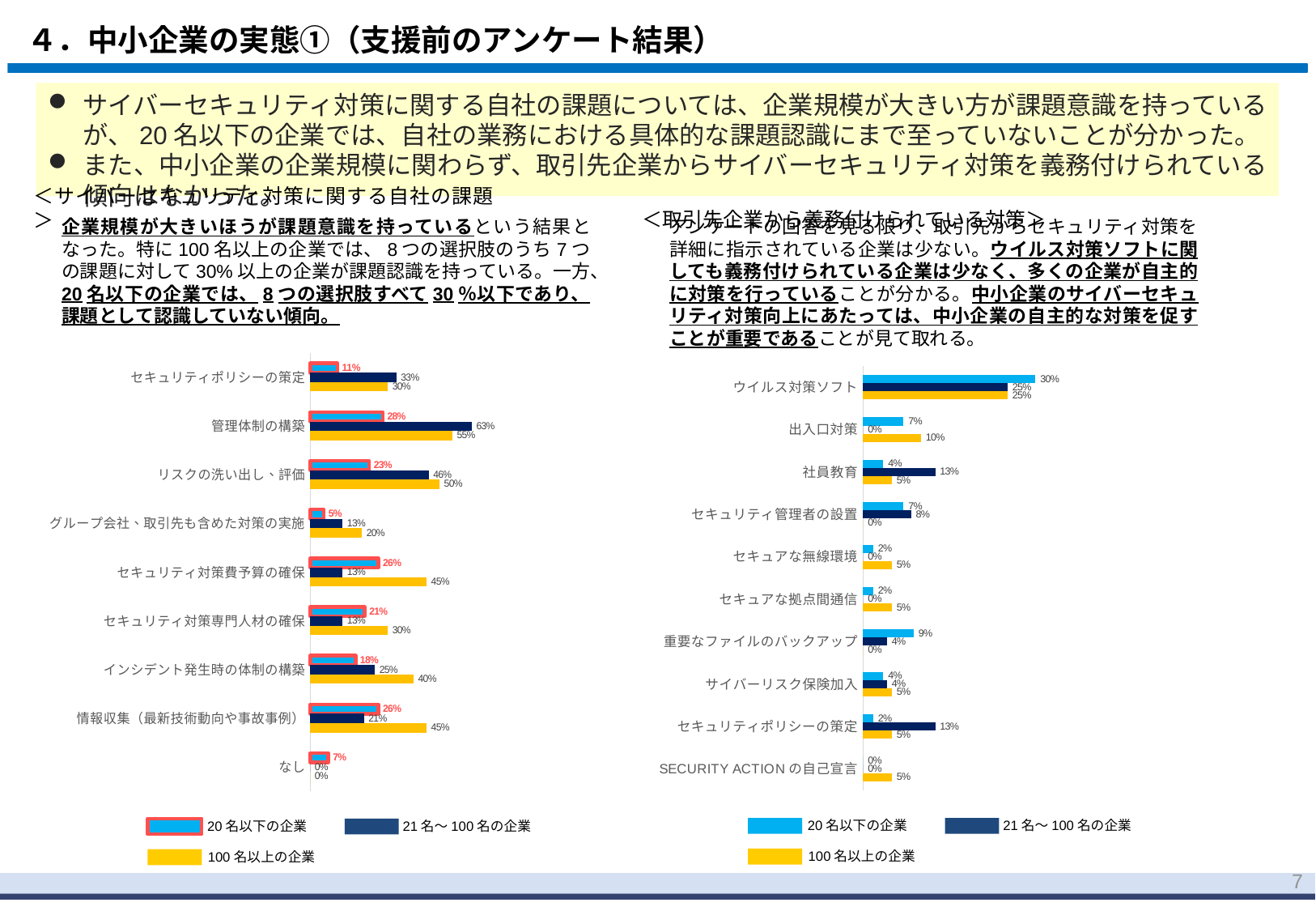

# ４．中小企業の実態①（支援前のアンケート結果）
サイバーセキュリティ対策に関する自社の課題については、企業規模が大きい方が課題意識を持っているが、20名以下の企業では、自社の業務における具体的な課題認識にまで至っていないことが分かった。
また、中小企業の企業規模に関わらず、取引先企業からサイバーセキュリティ対策を義務付けられている傾向はなかった。
＜取引先企業から義務付けられている対策＞
＜サイバーセキュリティ対策に関する自社の課題＞
企業規模が大きいほうが課題意識を持っているという結果となった。特に100名以上の企業では、8つの選択肢のうち7つの課題に対して30%以上の企業が課題認識を持っている。一方、20名以下の企業では、8つの選択肢すべて30％以下であり、課題として認識していない傾向。
アンケートの回答を見る限り、取引先からセキュリティ対策を詳細に指示されている企業は少ない。ウイルス対策ソフトに関しても義務付けられている企業は少なく、多くの企業が自主的に対策を行っていることが分かる。中小企業のサイバーセキュリティ対策向上にあたっては、中小企業の自主的な対策を促すことが重要であることが見て取れる。

### Chart

| Category | 割合（~20名） | 割合（~100名） | 割合（101名~） |
|---|---|---|---|
| セキュリティポリシーの策定 | 0.10526315789473684 | 0.3333333333333333 | 0.3 |
| 管理体制の構築 | 0.2807017543859649 | 0.625 | 0.55 |
| リスクの洗い出し、評価 | 0.22807017543859648 | 0.4583333333333333 | 0.5 |
| グループ会社、取引先も含めた対策の実施 | 0.05263157894736842 | 0.125 | 0.2 |
| セキュリティ対策費予算の確保 | 0.2631578947368421 | 0.125 | 0.45 |
| セキュリティ対策専門人材の確保 | 0.21052631578947367 | 0.125 | 0.3 |
| インシデント発生時の体制の構築 | 0.17543859649122806 | 0.25 | 0.4 |
| 情報収集（最新技術動向や事故事例） | 0.2631578947368421 | 0.20833333333333334 | 0.45 |
| なし | 0.07017543859649122 | 0.0 | 0.0 |

### Chart

| Category | 割合（~20名） | 割合（~100名） | 割合（101名~） |
|---|---|---|---|
| ウイルス対策ソフト | 0.2982456140350877 | 0.25 | 0.25 |
| 出入口対策 | 0.07017543859649122 | 0.0 | 0.1 |
| 社員教育 | 0.03508771929824561 | 0.125 | 0.05 |
| セキュリティ管理者の設置 | 0.07017543859649122 | 0.08333333333333333 | 0.0 |
| セキュアな無線環境 | 0.017543859649122806 | 0.0 | 0.05 |
| セキュアな拠点間通信 | 0.017543859649122806 | 0.0 | 0.05 |
| 重要なファイルのバックアップ | 0.08771929824561403 | 0.041666666666666664 | 0.0 |
| サイバーリスク保険加入 | 0.03508771929824561 | 0.041666666666666664 | 0.05 |
| セキュリティポリシーの策定 | 0.017543859649122806 | 0.125 | 0.05 |
| SECURITY ACTIONの自己宣言 | 0.0 | 0.0 | 0.05 |
20名以下の企業
21名～100名の企業
20名以下の企業
21名～100名の企業

100名以上の企業
100名以上の企業

7